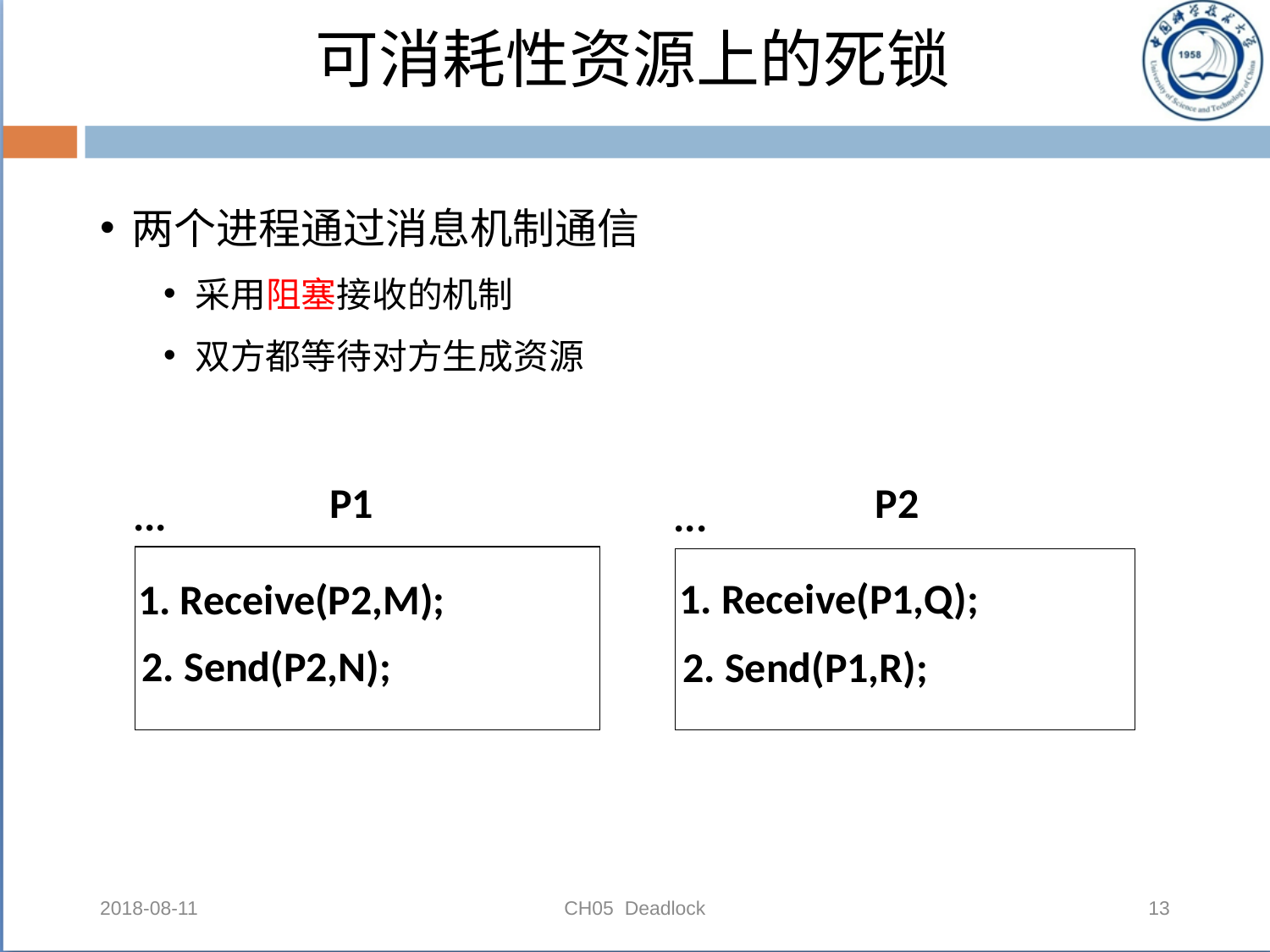

# 可消耗性资源上的死锁
两个进程通过消息机制通信
采用阻塞接收的机制
双方都等待对方生成资源
P1
P2
...
...

 1. Receive(P1,Q);
 1. Receive(P2,M);
 2. Send(P2,N);
 2. Send(P1,R);
2018-08-11
CH05  Deadlock
13